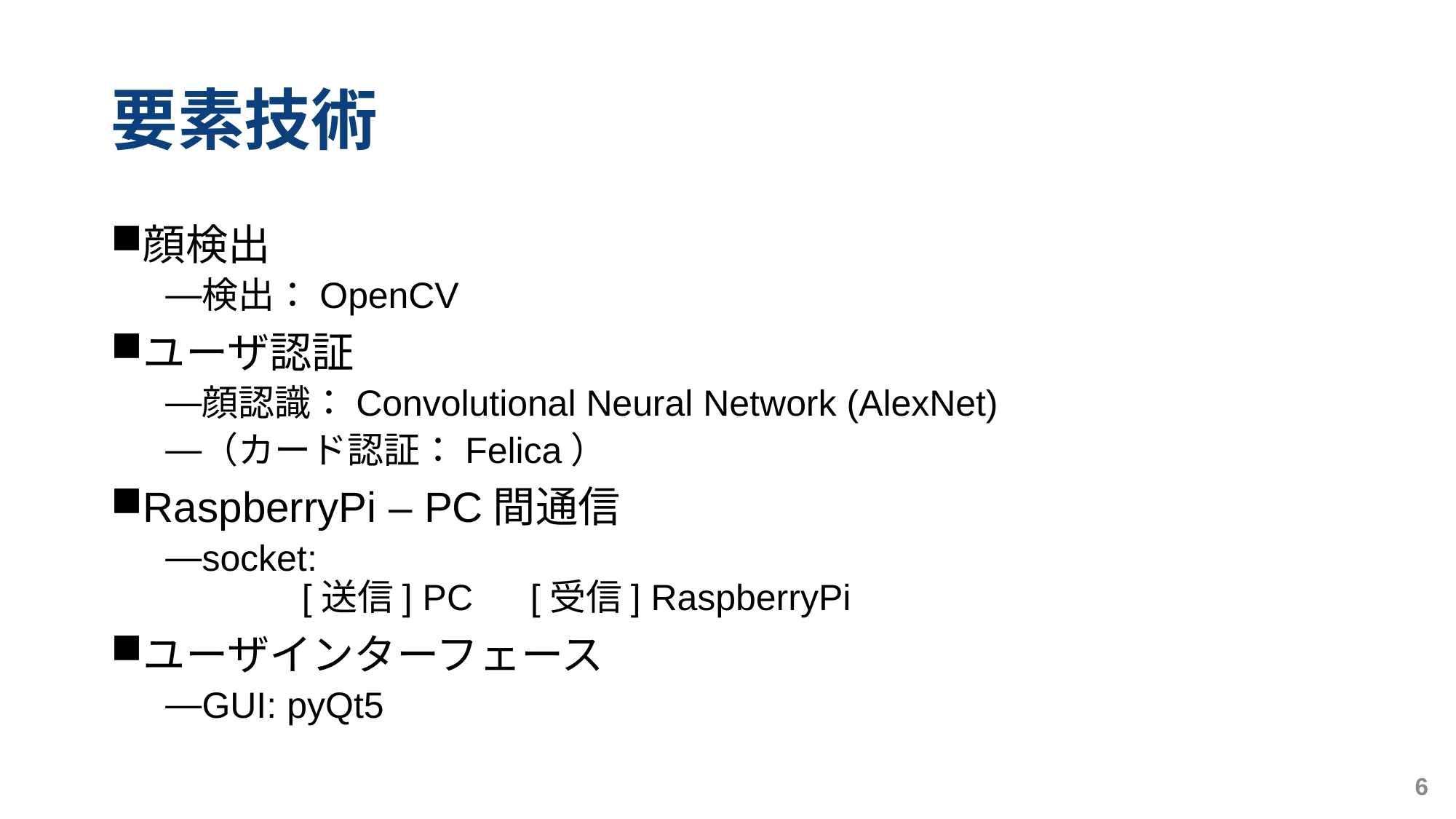

# 要素技術
顔検出
検出：OpenCV
ユーザ認証
顔認識：Convolutional Neural Network (AlexNet)
（カード認証：Felica）
RaspberryPi – PC間通信
socket:
	[送信] PC	 [受信] RaspberryPi
ユーザインターフェース
GUI: pyQt5
6